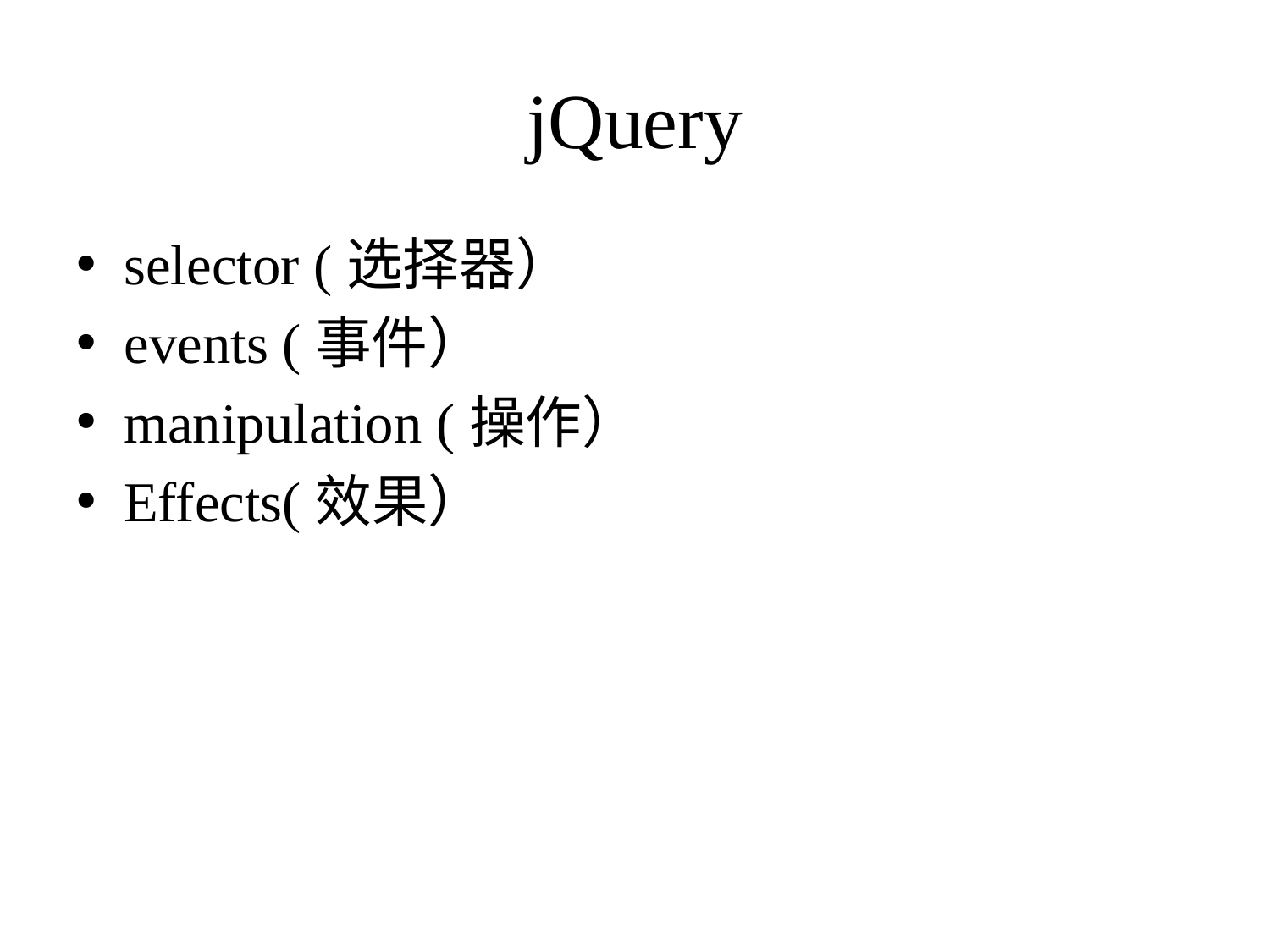

# jQuery
selector (选择器）
events (事件）
manipulation (操作）
Effects(效果）